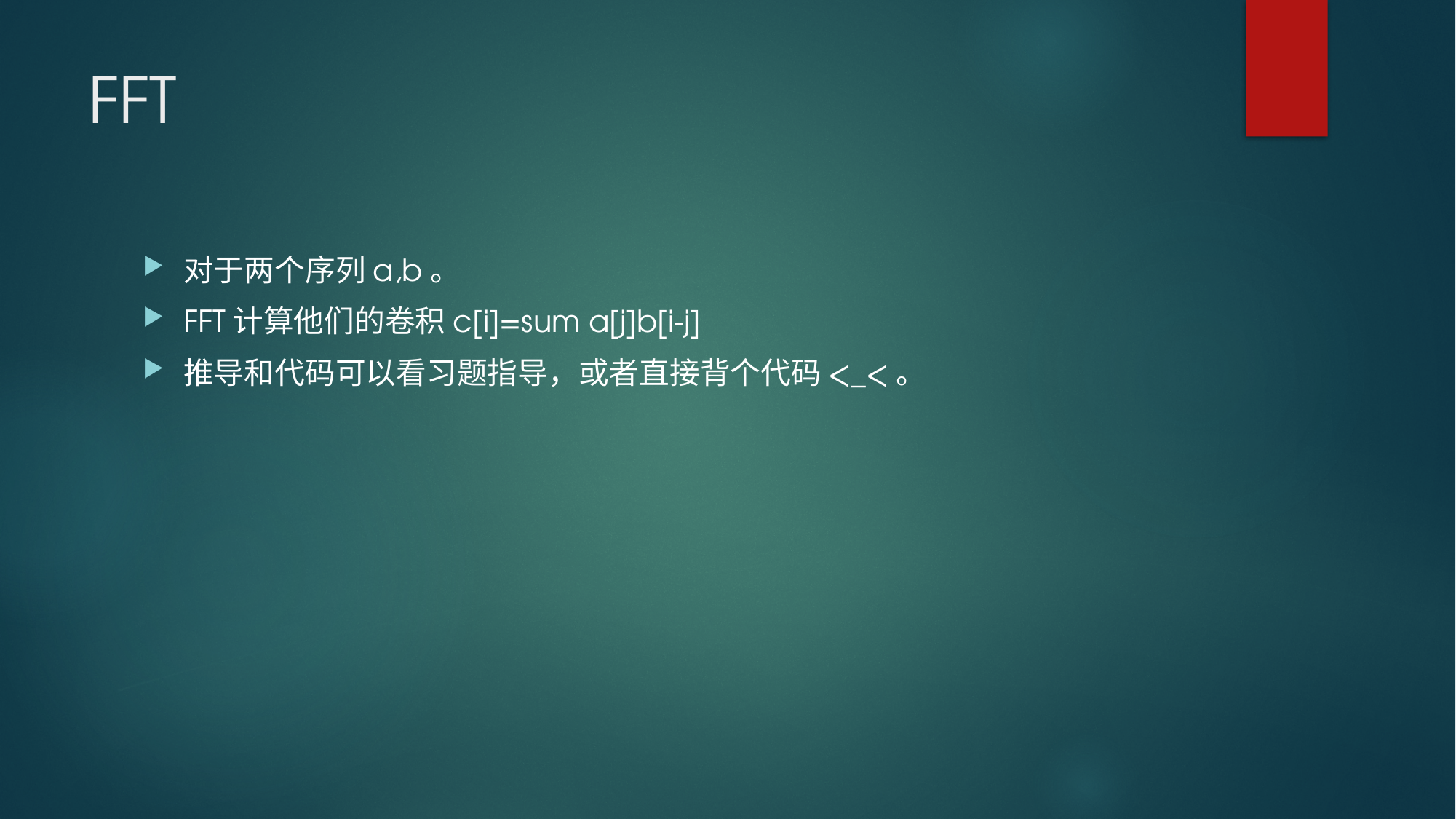

# FFT
对于两个序列a,b。
FFT计算他们的卷积c[i]=sum a[j]b[i-j]
推导和代码可以看习题指导，或者直接背个代码<_<。